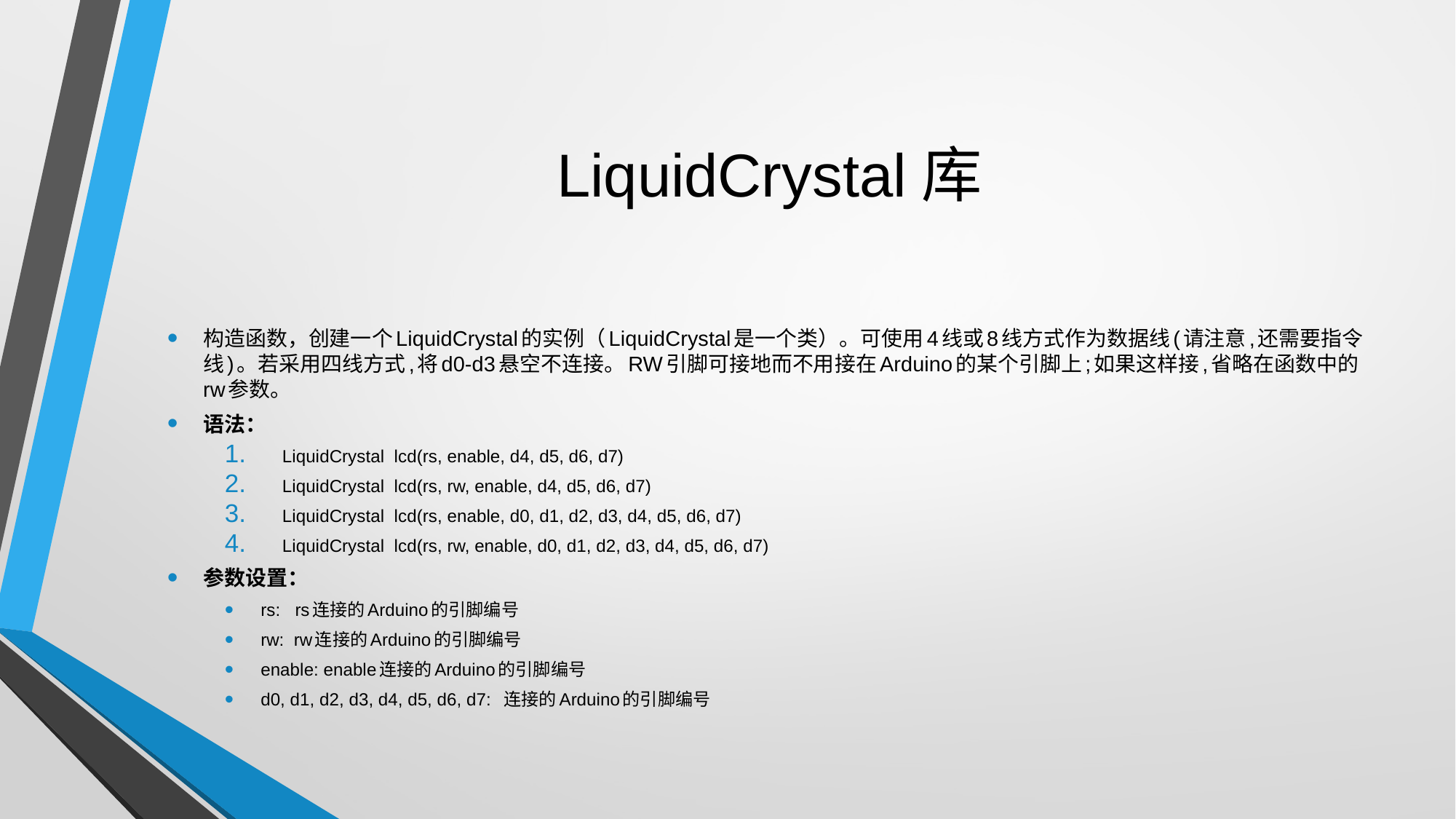

# LiquidCrystal库
构造函数，创建一个LiquidCrystal的实例（LiquidCrystal是一个类）。可使用4线或8线方式作为数据线(请注意,还需要指令线)。若采用四线方式,将d0-d3悬空不连接。RW引脚可接地而不用接在Arduino的某个引脚上;如果这样接,省略在函数中的rw参数。
语法：
LiquidCrystal  lcd(rs, enable, d4, d5, d6, d7)
LiquidCrystal  lcd(rs, rw, enable, d4, d5, d6, d7)
LiquidCrystal  lcd(rs, enable, d0, d1, d2, d3, d4, d5, d6, d7)
LiquidCrystal  lcd(rs, rw, enable, d0, d1, d2, d3, d4, d5, d6, d7)
参数设置：
rs:   rs连接的Arduino的引脚编号
rw:  rw连接的Arduino的引脚编号
enable: enable连接的Arduino的引脚编号
d0, d1, d2, d3, d4, d5, d6, d7:  连接的Arduino的引脚编号